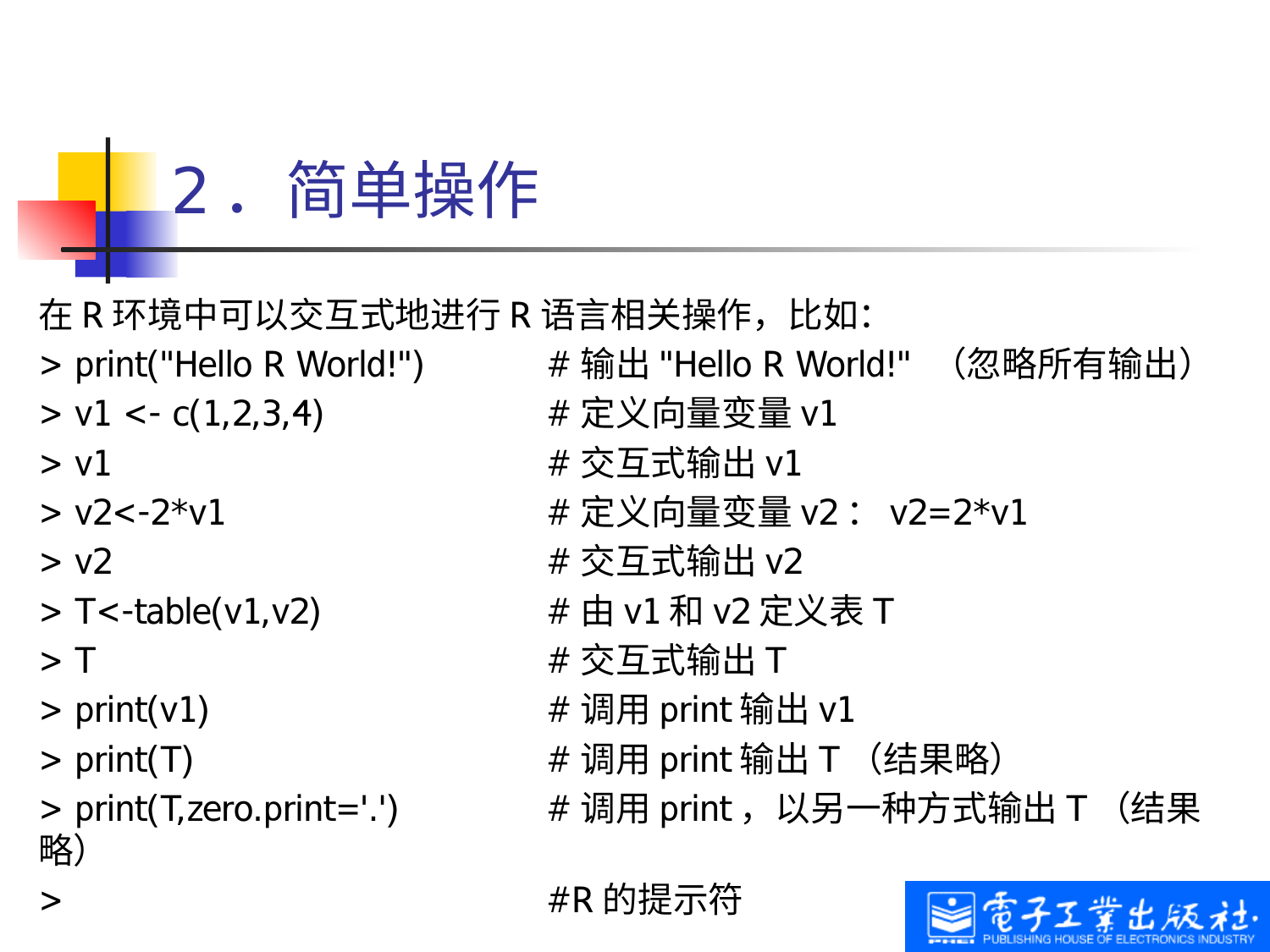

# 2．简单操作
在R环境中可以交互式地进行R语言相关操作，比如：
> print("Hello R World!")	#输出"Hello R World!" （忽略所有输出）
> v1 <- c(1,2,3,4) 		#定义向量变量v1
> v1				#交互式输出v1
> v2<-2*v1			#定义向量变量v2：v2=2*v1
> v2				#交互式输出v2
> T<-table(v1,v2) 		#由v1和v2定义表T
> T				#交互式输出T
> print(v1) 			#调用print输出v1
> print(T) 			#调用print输出T（结果略）
> print(T,zero.print='.') 		#调用print，以另一种方式输出T（结果略）
>				#R的提示符